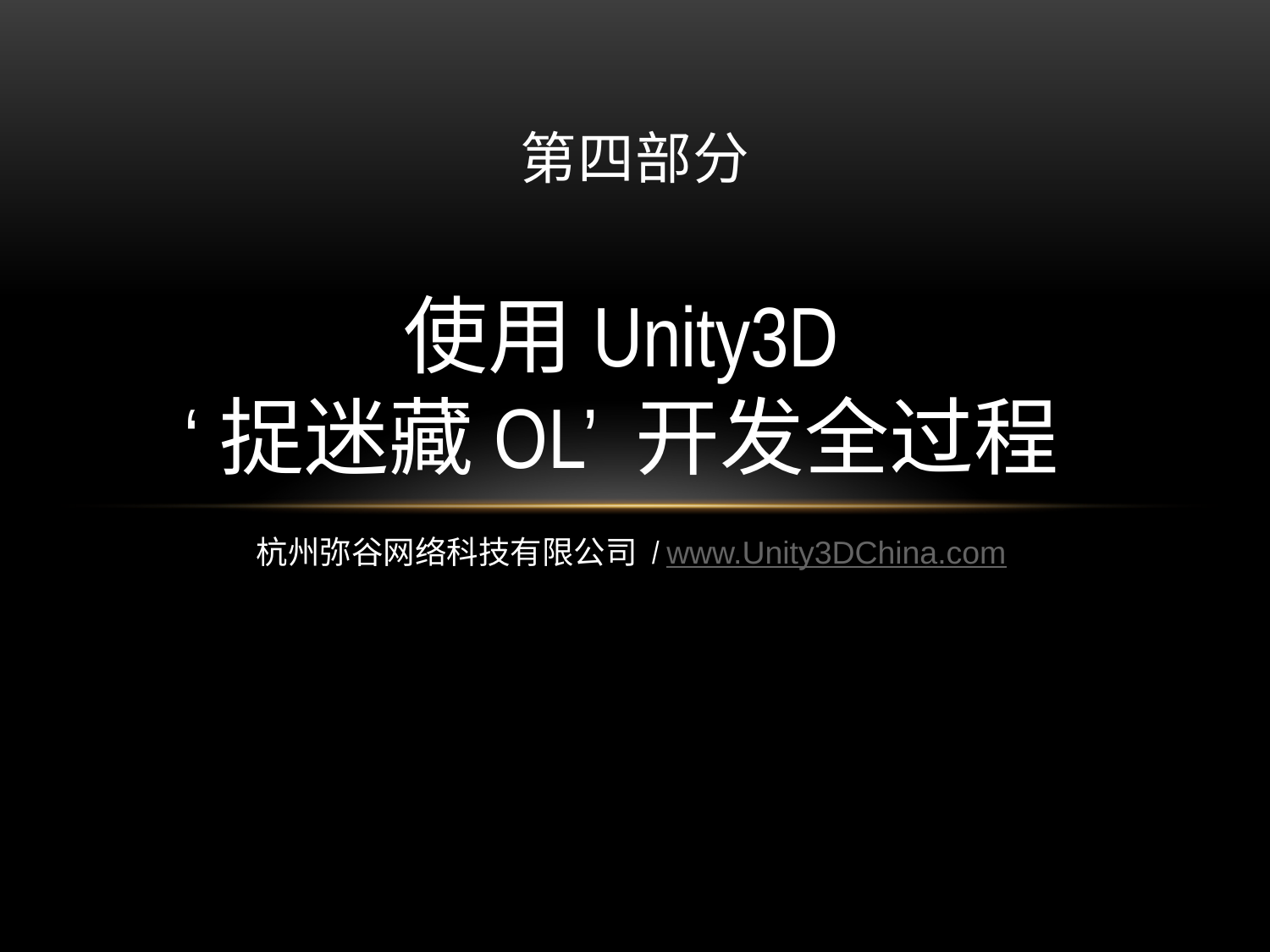

第四部分
使用Unity3D
‘捉迷藏OL’ 开发全过程
杭州弥谷网络科技有限公司 / www.Unity3DChina.com